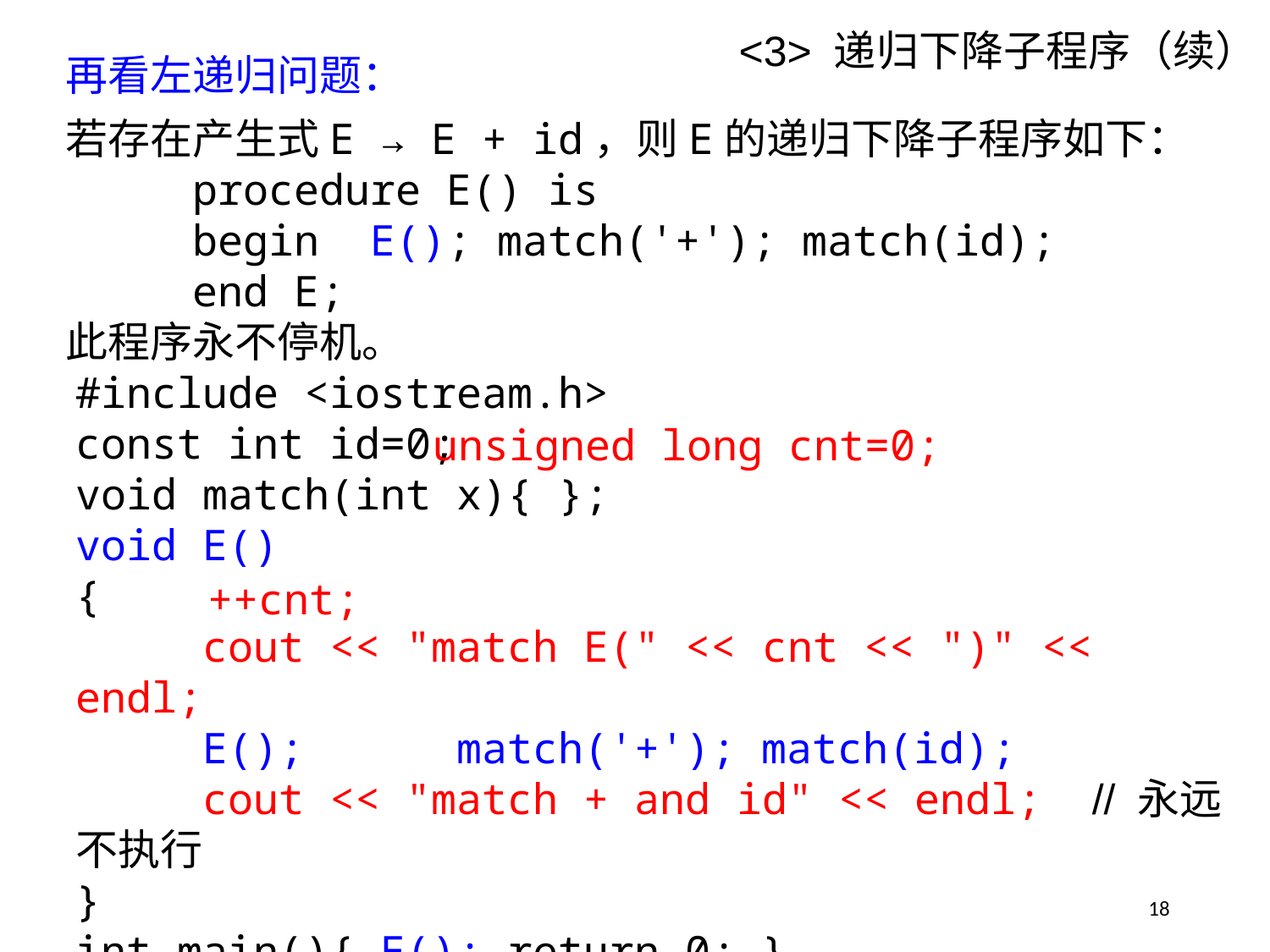

# <3> 递归下降子程序（续）
再看左递归问题：
若存在产生式E → E + id，则E的递归下降子程序如下：
	procedure E() is
	begin  E(); match('+'); match(id);
	end E;
此程序永不停机。
#include <iostream.h>
const int id=0;
void match(int x){ };
void E()
{
	cout << "match E(" << cnt << ")" << endl;
	E(); 	match('+'); match(id);
	cout << "match + and id" << endl;  // 永远不执行
}
int main(){ E(); return 0; }
 unsigned long cnt=0;
++cnt;
18